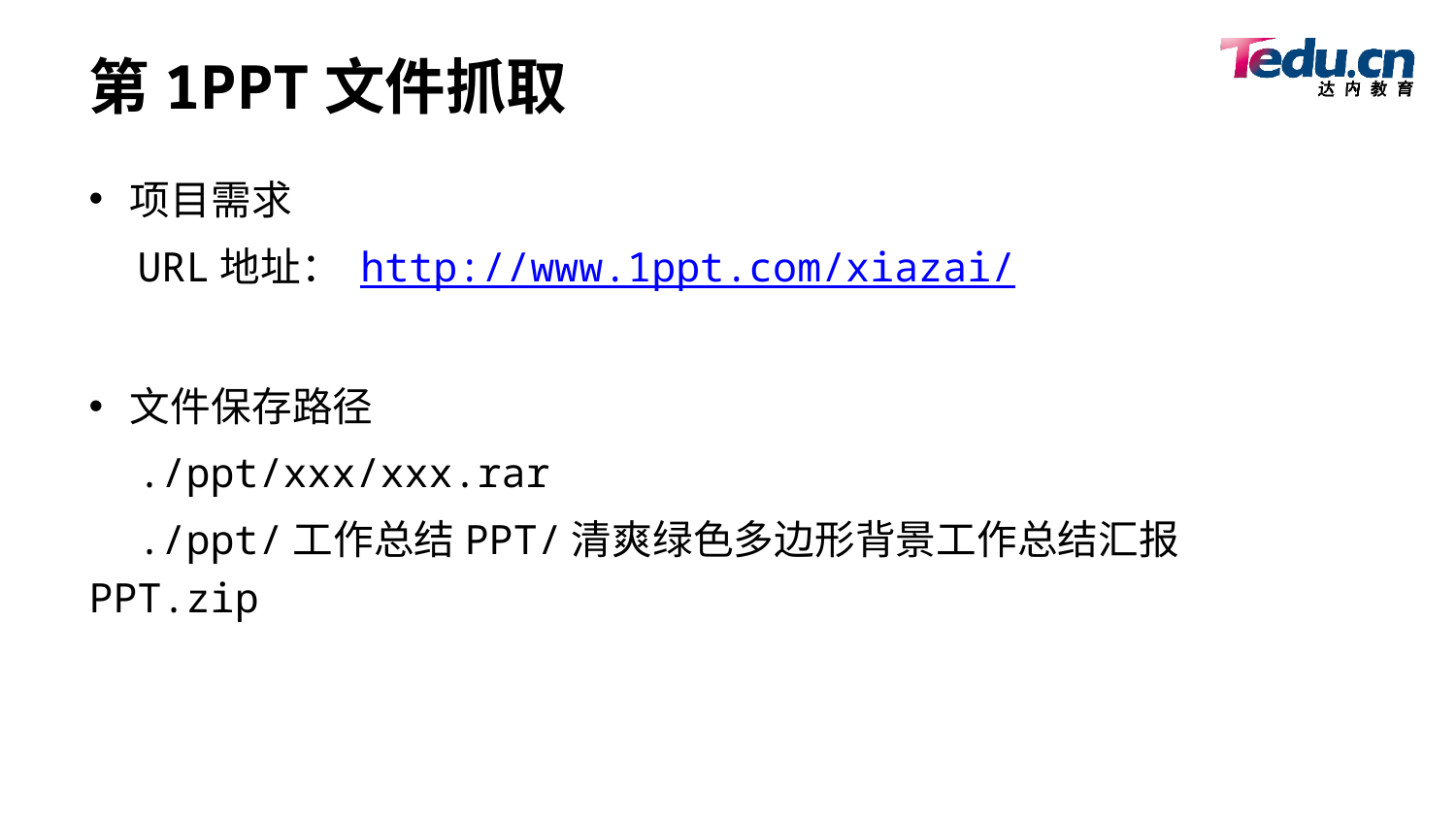

# 第1PPT文件抓取
项目需求
  URL地址： http://www.1ppt.com/xiazai/

文件保存路径
  ./ppt/xxx/xxx.rar
  ./ppt/工作总结PPT/清爽绿色多边形背景工作总结汇报PPT.zip